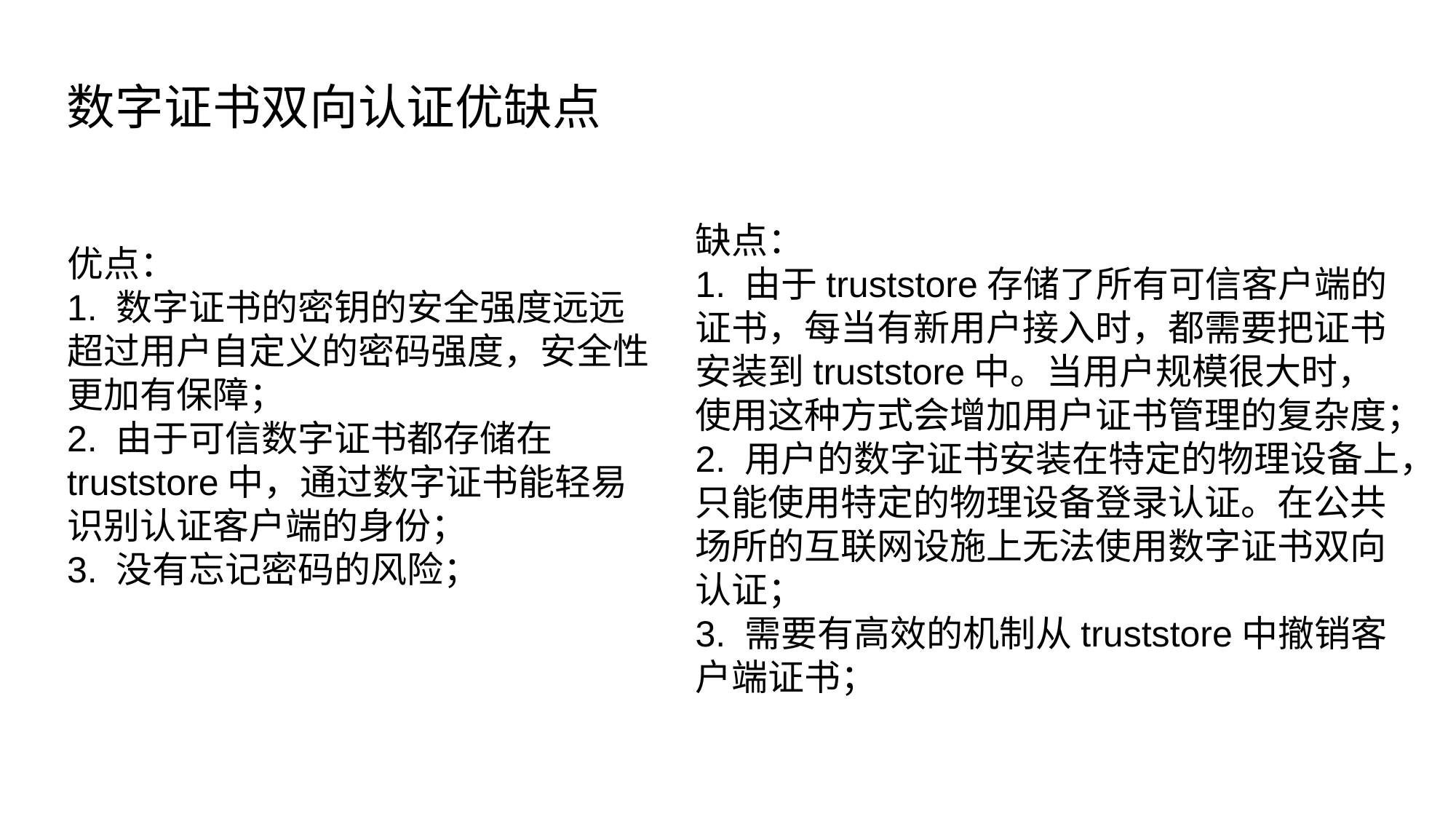

数字证书双向认证优缺点
缺点：
1. 由于truststore存储了所有可信客户端的证书，每当有新用户接入时，都需要把证书安装到truststore中。当用户规模很大时，使用这种方式会增加用户证书管理的复杂度；
2. 用户的数字证书安装在特定的物理设备上，只能使用特定的物理设备登录认证。在公共场所的互联网设施上无法使用数字证书双向认证；
3. 需要有高效的机制从truststore中撤销客户端证书；
优点：
1. 数字证书的密钥的安全强度远远超过用户自定义的密码强度，安全性更加有保障；
2. 由于可信数字证书都存储在truststore中，通过数字证书能轻易识别认证客户端的身份；
3. 没有忘记密码的风险；